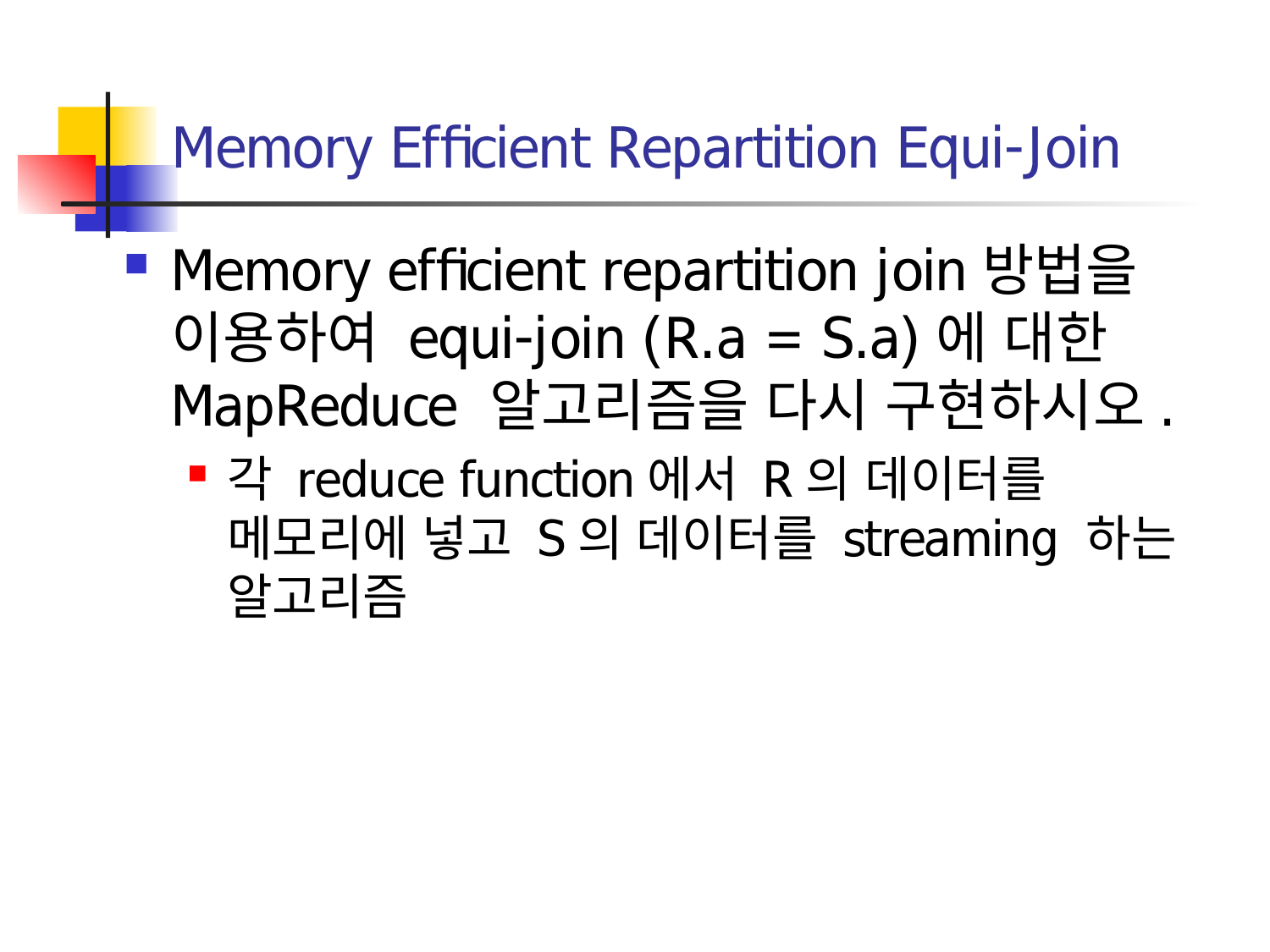

# Memory Efficient Repartition Equi-Join
Memory efficient repartition join방법을 이용하여 equi-join (R.a = S.a)에 대한 MapReduce 알고리즘을 다시 구현하시오.
각 reduce function에서 R의 데이터를 메모리에 넣고 S의 데이터를 streaming 하는 알고리즘